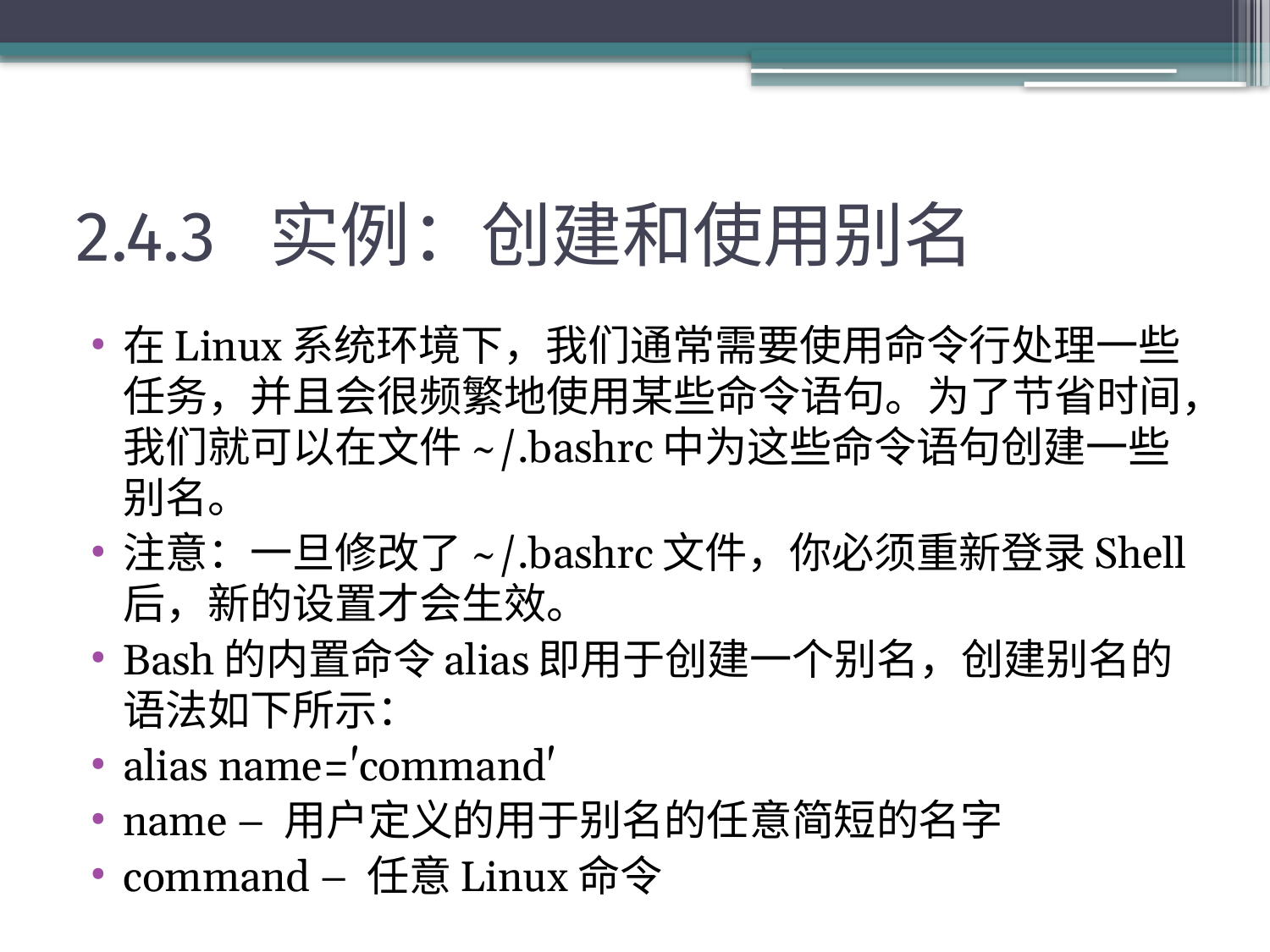

# 2.4.3  实例：创建和使用别名
在Linux系统环境下，我们通常需要使用命令行处理一些任务，并且会很频繁地使用某些命令语句。为了节省时间，我们就可以在文件~/.bashrc中为这些命令语句创建一些别名。
注意：一旦修改了~/.bashrc文件，你必须重新登录Shell后，新的设置才会生效。
Bash的内置命令alias即用于创建一个别名，创建别名的语法如下所示：
alias name='command'
name – 用户定义的用于别名的任意简短的名字
command – 任意Linux命令